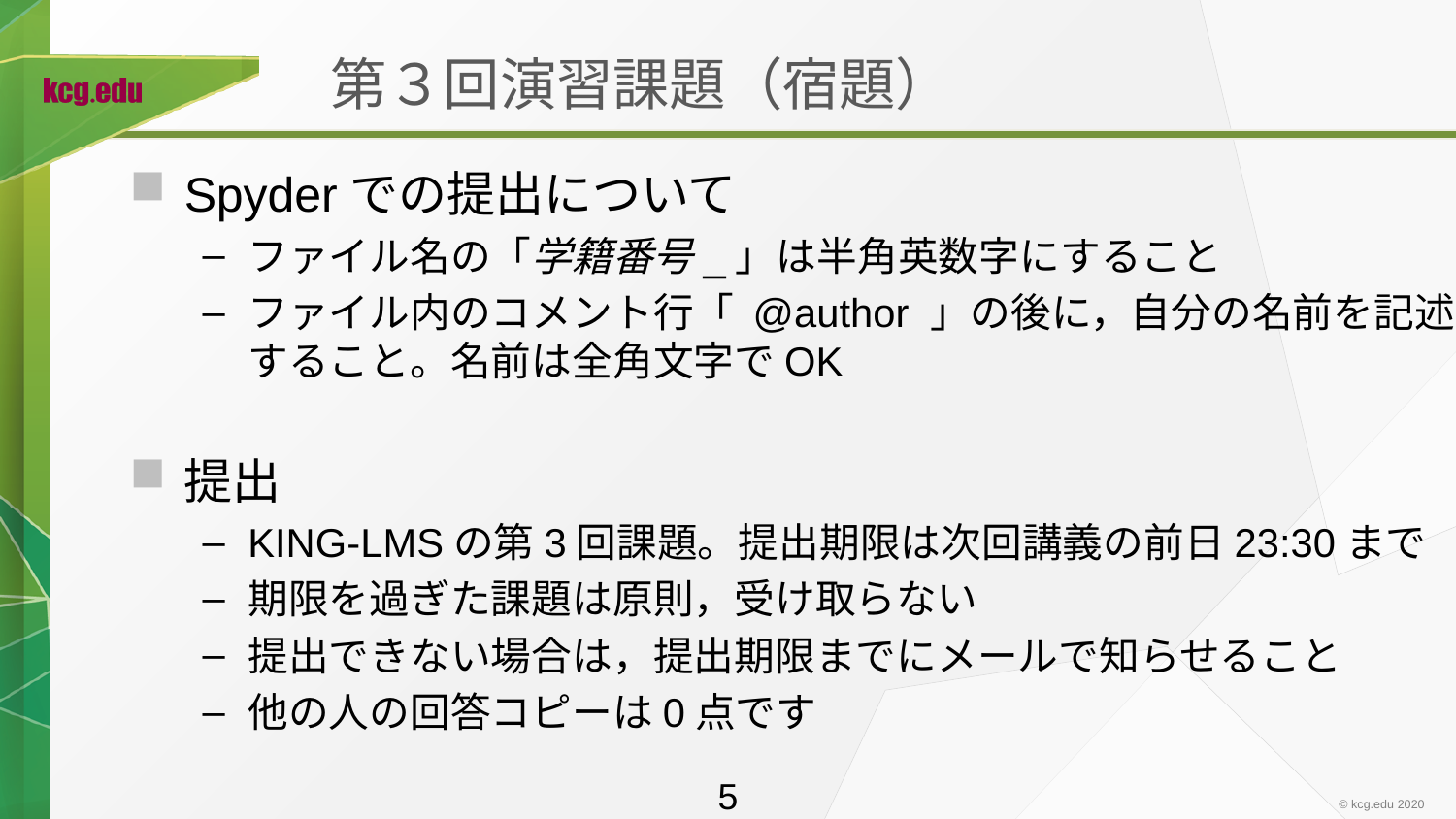

# 第３回演習課題（宿題）
Spyderでの提出について
ファイル名の「学籍番号_」は半角英数字にすること
ファイル内のコメント行「 @author 」の後に，自分の名前を記述すること。名前は全角文字でOK

提出
KING-LMSの第3回課題。提出期限は次回講義の前日23:30まで
期限を過ぎた課題は原則，受け取らない
提出できない場合は，提出期限までにメールで知らせること
他の人の回答コピーは0点です

5